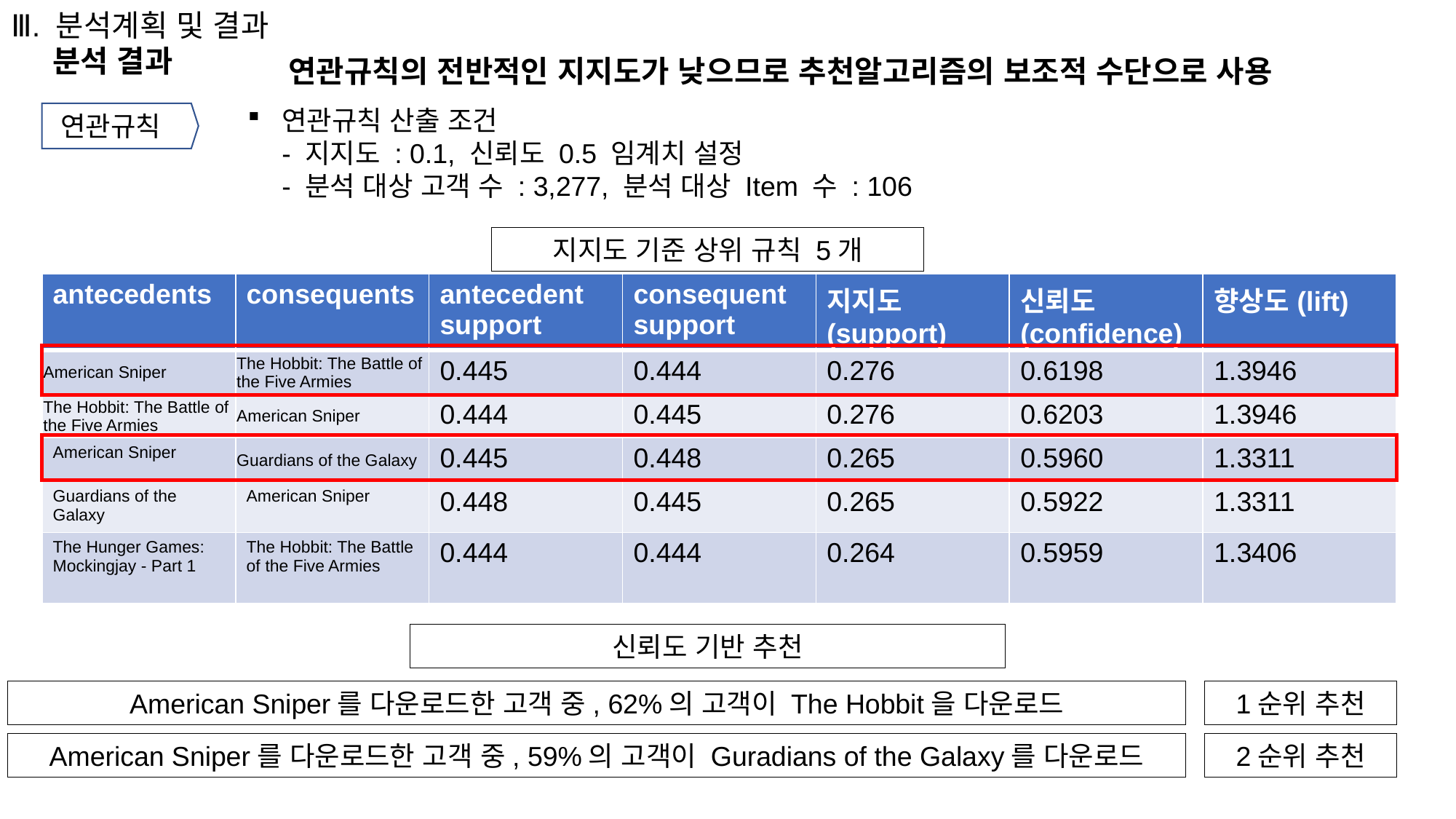

# Ⅲ. 분석계획 및 결과
분석 결과
연관규칙의 전반적인 지지도가 낮으므로 추천알고리즘의 보조적 수단으로 사용
연관규칙 산출 조건
- 지지도 : 0.1, 신뢰도 0.5 임계치 설정
- 분석 대상 고객 수 : 3,277, 분석 대상 Item 수 : 106

연관규칙
지지도 기준 상위 규칙 5개
| antecedents | consequents | antecedent support | consequent support | 지지도(support) | 신뢰도(confidence) | 향상도(lift) |
| --- | --- | --- | --- | --- | --- | --- |
| American Sniper | The Hobbit: The Battle of the Five Armies | 0.445 | 0.444 | 0.276 | 0.6198 | 1.3946 |
| The Hobbit: The Battle of the Five Armies | American Sniper | 0.444 | 0.445 | 0.276 | 0.6203 | 1.3946 |
| American Sniper | Guardians of the Galaxy | 0.445 | 0.448 | 0.265 | 0.5960 | 1.3311 |
| Guardians of the Galaxy | American Sniper | 0.448 | 0.445 | 0.265 | 0.5922 | 1.3311 |
| The Hunger Games: Mockingjay - Part 1 | The Hobbit: The Battle of the Five Armies | 0.444 | 0.444 | 0.264 | 0.5959 | 1.3406 |

신뢰도 기반 추천
American Sniper를 다운로드한 고객 중, 62%의 고객이 The Hobbit을 다운로드
1순위 추천
2순위 추천
American Sniper를 다운로드한 고객 중, 59%의 고객이 Guradians of the Galaxy를 다운로드